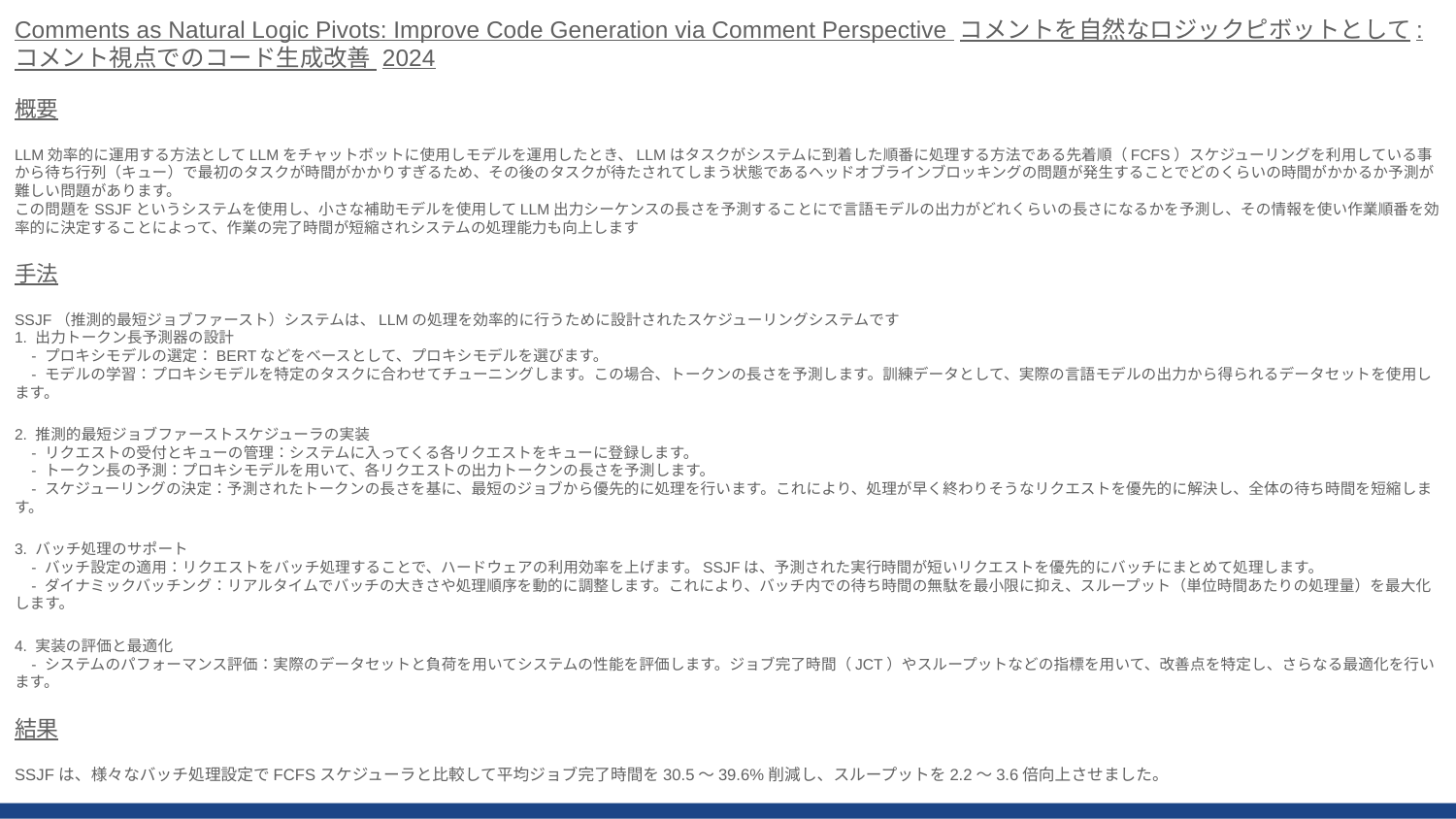

Comments as Natural Logic Pivots: Improve Code Generation via Comment Perspective コメントを自然なロジックピボットとして: コメント視点でのコード生成改善 2024
概要
LLM効率的に運用する方法としてLLMをチャットボットに使用しモデルを運用したとき、LLMはタスクがシステムに到着した順番に処理する方法である先着順（FCFS）スケジューリングを利用している事から待ち行列（キュー）で最初のタスクが時間がかかりすぎるため、その後のタスクが待たされてしまう状態であるヘッドオブラインブロッキングの問題が発生することでどのくらいの時間がかかるか予測が難しい問題があります。
この問題をSSJFというシステムを使用し、小さな補助モデルを使用してLLM出力シーケンスの長さを予測することにで言語モデルの出力がどれくらいの長さになるかを予測し、その情報を使い作業順番を効率的に決定することによって、作業の完了時間が短縮されシステムの処理能力も向上します
手法
SSJF（推測的最短ジョブファースト）システムは、LLMの処理を効率的に行うために設計されたスケジューリングシステムです
1. 出力トークン長予測器の設計
    - プロキシモデルの選定：BERTなどをベースとして、プロキシモデルを選びます。
    - モデルの学習：プロキシモデルを特定のタスクに合わせてチューニングします。この場合、トークンの長さを予測します。訓練データとして、実際の言語モデルの出力から得られるデータセットを使用します。
2. 推測的最短ジョブファーストスケジューラの実装
    - リクエストの受付とキューの管理：システムに入ってくる各リクエストをキューに登録します。
    - トークン長の予測：プロキシモデルを用いて、各リクエストの出力トークンの長さを予測します。
    - スケジューリングの決定：予測されたトークンの長さを基に、最短のジョブから優先的に処理を行います。これにより、処理が早く終わりそうなリクエストを優先的に解決し、全体の待ち時間を短縮します。
3. バッチ処理のサポート
    - バッチ設定の適用：リクエストをバッチ処理することで、ハードウェアの利用効率を上げます。SSJFは、予測された実行時間が短いリクエストを優先的にバッチにまとめて処理します。
    - ダイナミックバッチング：リアルタイムでバッチの大きさや処理順序を動的に調整します。これにより、バッチ内での待ち時間の無駄を最小限に抑え、スループット（単位時間あたりの処理量）を最大化します。
4. 実装の評価と最適化
    - システムのパフォーマンス評価：実際のデータセットと負荷を用いてシステムの性能を評価します。ジョブ完了時間（JCT）やスループットなどの指標を用いて、改善点を特定し、さらなる最適化を行います。
結果
SSJFは、様々なバッチ処理設定でFCFSスケジューラと比較して平均ジョブ完了時間を30.5〜39.6%削減し、スループットを2.2〜3.6倍向上させました。